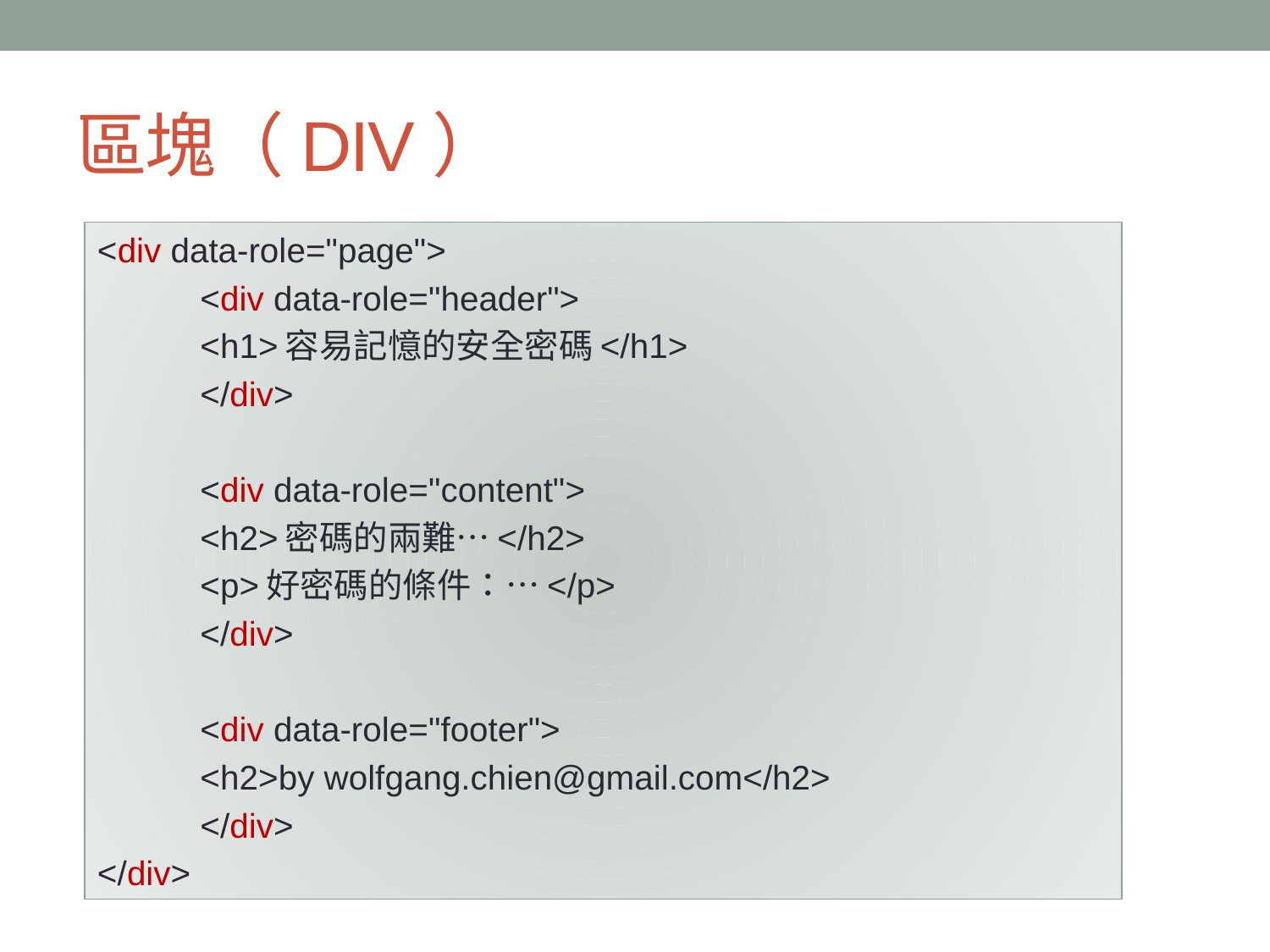

# 區塊（DIV）
<div data-role="page">
	<div data-role="header">
		<h1>容易記憶的安全密碼</h1>
	</div>

	<div data-role="content">
		<h2>密碼的兩難…</h2>
		<p>好密碼的條件：…</p>
	</div>

	<div data-role="footer">
		<h2>by wolfgang.chien@gmail.com</h2>
	</div>
</div>